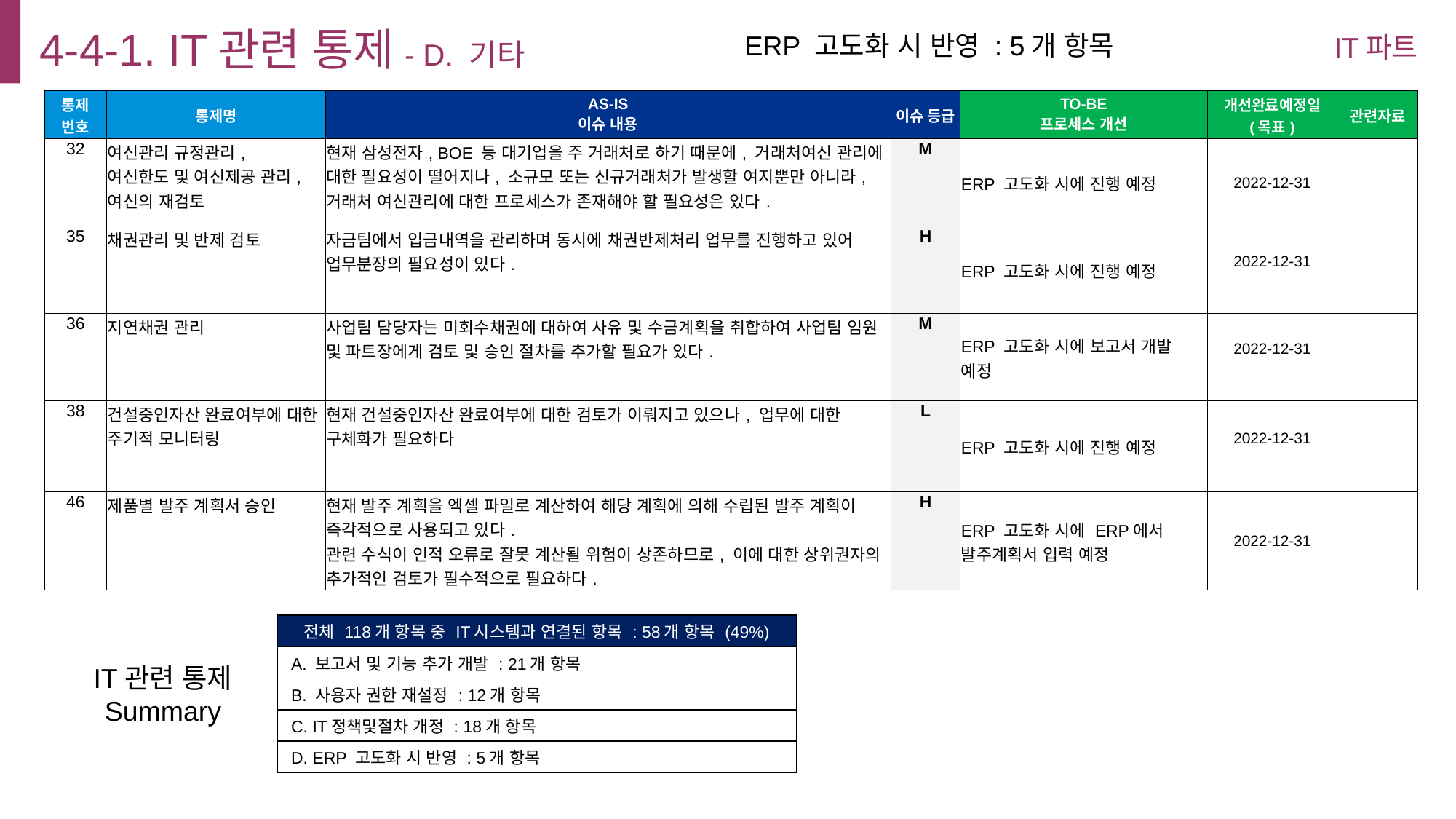

4-4-1. IT관련 통제- D. 기타
IT파트
ERP 고도화 시 반영 : 5개 항목
| 통제 번호 | 통제명 | AS-IS 이슈 내용 | 이슈 등급 | TO-BE 프로세스 개선 | 개선완료예정일 (목표) | 관련자료 |
| --- | --- | --- | --- | --- | --- | --- |
| 32 | 여신관리 규정관리, 여신한도 및 여신제공 관리, 여신의 재검토 | 현재 삼성전자, BOE 등 대기업을 주 거래처로 하기 때문에, 거래처여신 관리에 대한 필요성이 떨어지나, 소규모 또는 신규거래처가 발생할 여지뿐만 아니라, 거래처 여신관리에 대한 프로세스가 존재해야 할 필요성은 있다. | M | ERP 고도화 시에 진행 예정 | 2022-12-31 |  |
| 35 | 채권관리 및 반제 검토 | 자금팀에서 입금내역을 관리하며 동시에 채권반제처리 업무를 진행하고 있어 업무분장의 필요성이 있다. | H | ERP 고도화 시에 진행 예정 | 2022-12-31 |  |
| 36 | 지연채권 관리 | 사업팀 담당자는 미회수채권에 대하여 사유 및 수금계획을 취합하여 사업팀 임원 및 파트장에게 검토 및 승인 절차를 추가할 필요가 있다. | M | ERP 고도화 시에 보고서 개발 예정 | 2022-12-31 |  |
| 38 | 건설중인자산 완료여부에 대한 주기적 모니터링 | 현재 건설중인자산 완료여부에 대한 검토가 이뤄지고 있으나, 업무에 대한 구체화가 필요하다 | L | ERP 고도화 시에 진행 예정 | 2022-12-31 |  |
| 46 | 제품별 발주 계획서 승인 | 현재 발주 계획을 엑셀 파일로 계산하여 해당 계획에 의해 수립된 발주 계획이 즉각적으로 사용되고 있다. 관련 수식이 인적 오류로 잘못 계산될 위험이 상존하므로, 이에 대한 상위권자의 추가적인 검토가 필수적으로 필요하다. | H | ERP 고도화 시에 ERP에서 발주계획서 입력 예정 | 2022-12-31 |  |
| 전체 118개 항목 중 IT시스템과 연결된 항목 : 58개 항목 (49%) |
| --- |
| A. 보고서 및 기능 추가 개발 : 21개 항목 |
| B. 사용자 권한 재설정 : 12개 항목 |
| C. IT정책및절차 개정 : 18개 항목 |
| D. ERP 고도화 시 반영 : 5개 항목 |
IT관련 통제
Summary